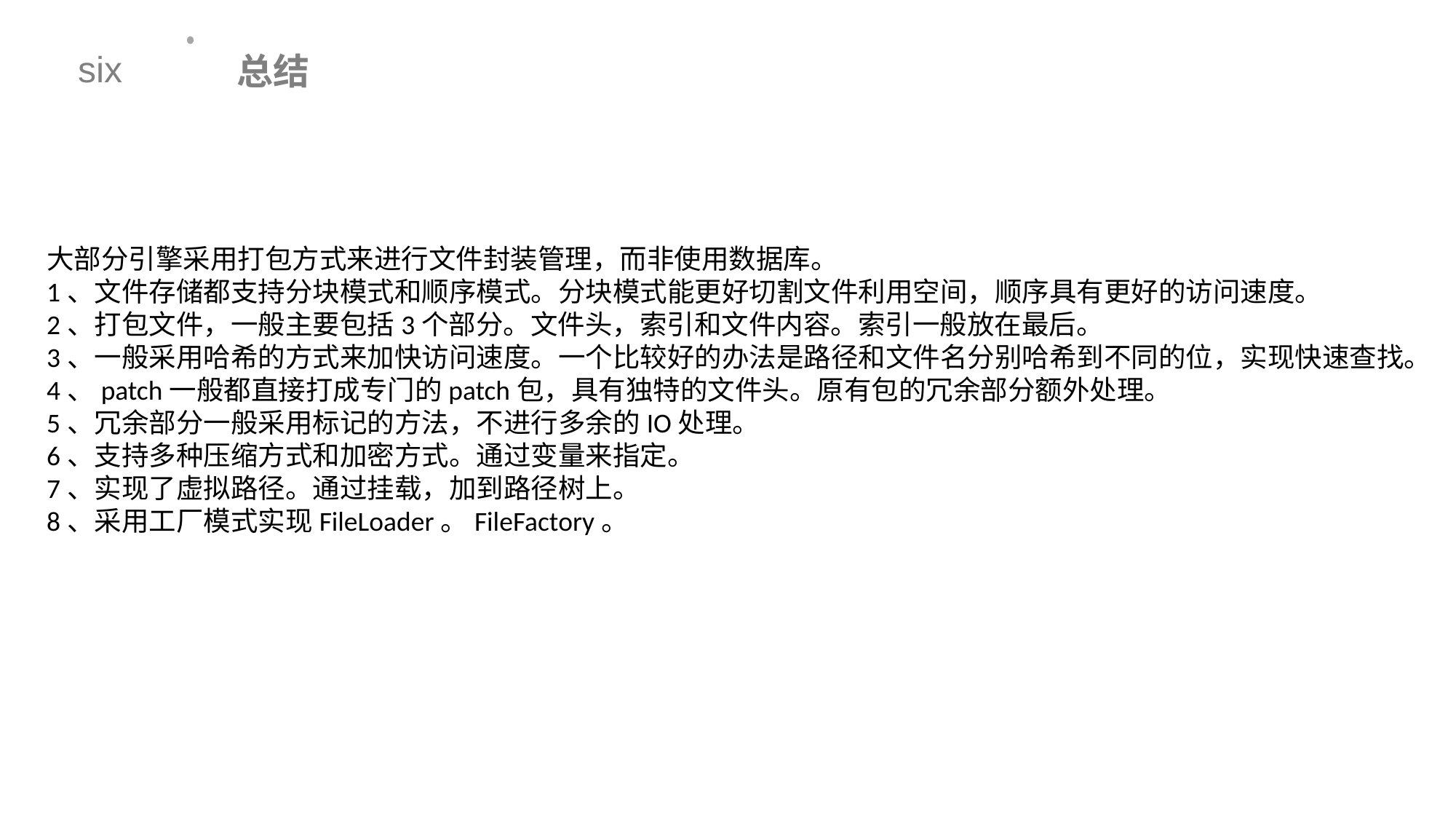

总结

six
大部分引擎采用打包方式来进行文件封装管理，而非使用数据库。
1、文件存储都支持分块模式和顺序模式。分块模式能更好切割文件利用空间，顺序具有更好的访问速度。
2、打包文件，一般主要包括3个部分。文件头，索引和文件内容。索引一般放在最后。
3、一般采用哈希的方式来加快访问速度。一个比较好的办法是路径和文件名分别哈希到不同的位，实现快速查找。
4、patch一般都直接打成专门的patch包，具有独特的文件头。原有包的冗余部分额外处理。
5、冗余部分一般采用标记的方法，不进行多余的IO处理。
6、支持多种压缩方式和加密方式。通过变量来指定。
7、实现了虚拟路径。通过挂载，加到路径树上。
8、采用工厂模式实现FileLoader。FileFactory。